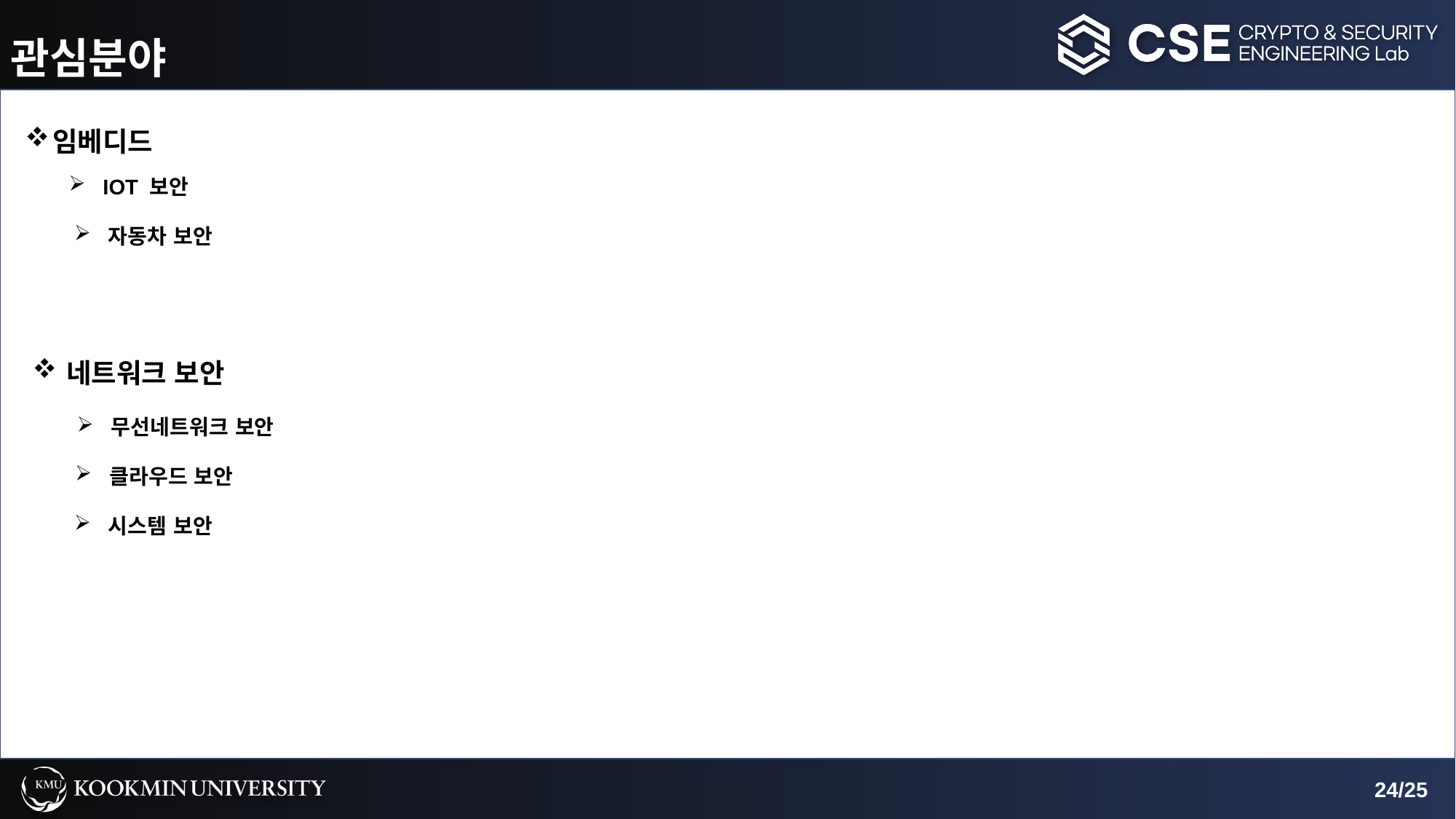

# 관심분야
임베디드
IOT 보안
자동차 보안
네트워크 보안
무선네트워크 보안
클라우드 보안
시스템 보안